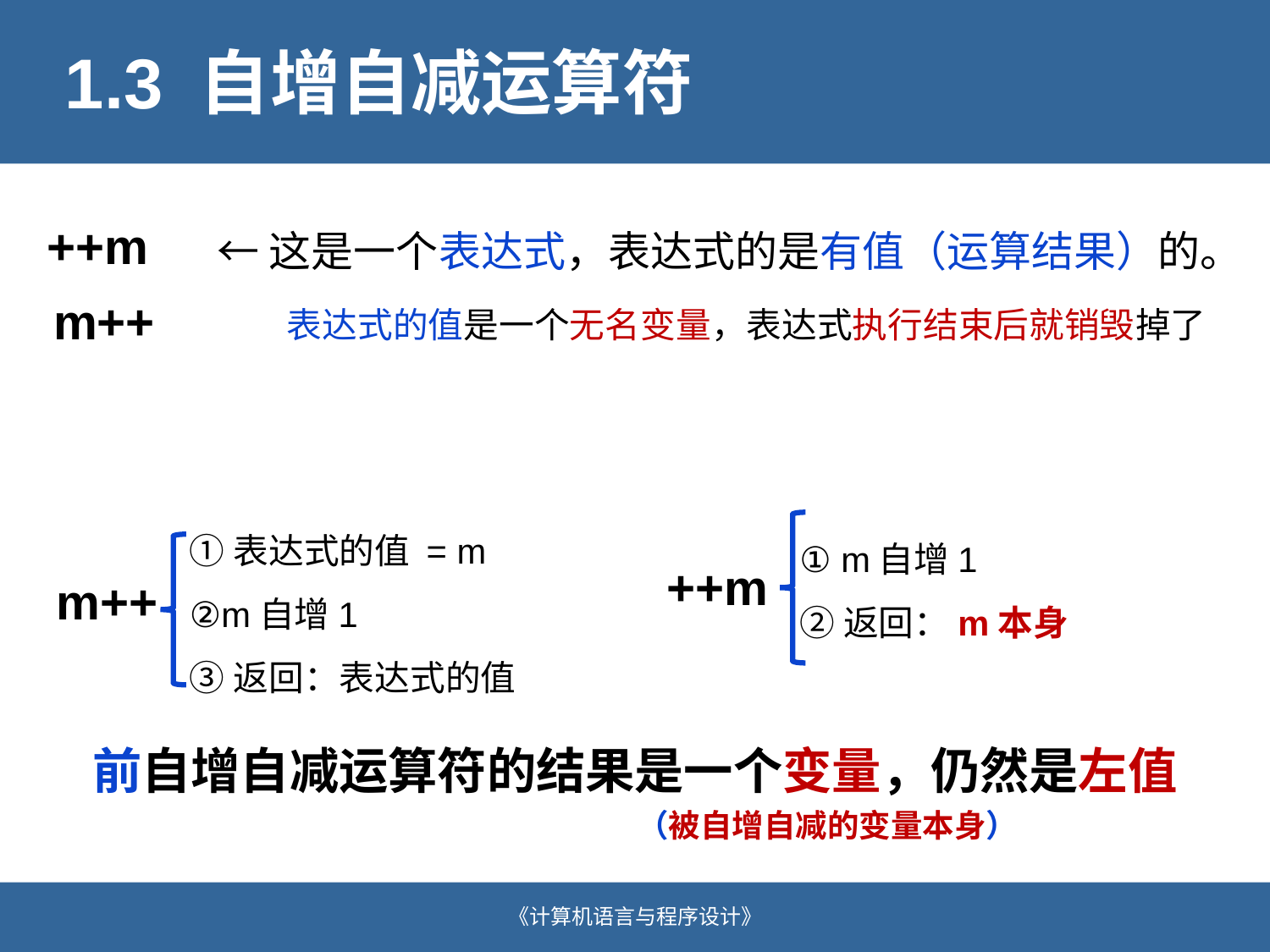

# 1.3 自增自减运算符
++m
←这是一个表达式，表达式的是有值（运算结果）的。
m++
表达式的值是一个无名变量，表达式执行结束后就销毁掉了
①表达式的值 = m
②m自增1
③返回：表达式的值
① m自增1
②返回：m本身

++m
m++
前自增自减运算符的结果是一个变量，仍然是左值
（被自增自减的变量本身）

《计算机语言与程序设计》
26